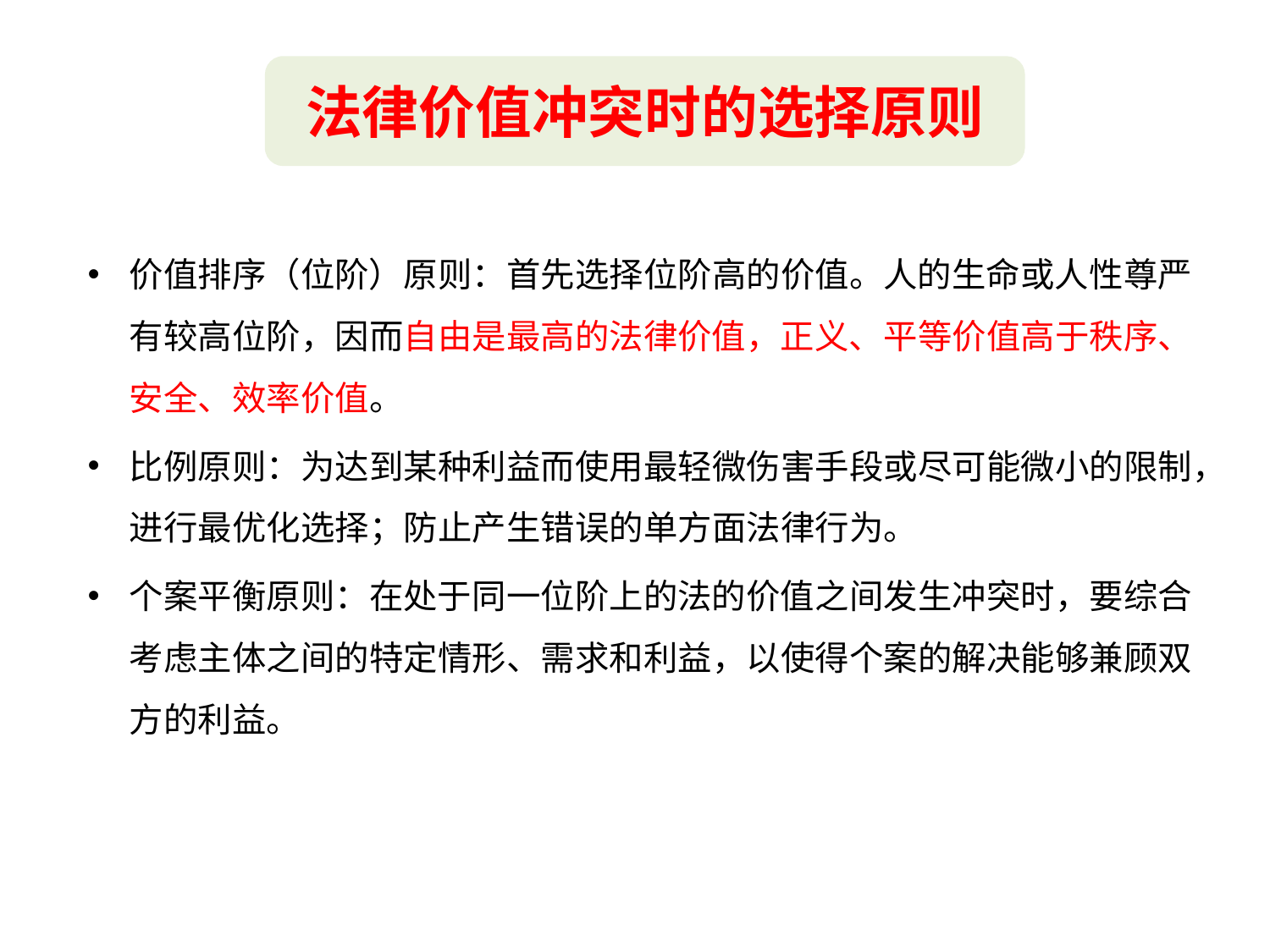

法律价值冲突时的选择原则
价值排序（位阶）原则：首先选择位阶高的价值。人的生命或人性尊严有较高位阶，因而自由是最高的法律价值，正义、平等价值高于秩序、安全、效率价值。
比例原则：为达到某种利益而使用最轻微伤害手段或尽可能微小的限制，进行最优化选择；防止产生错误的单方面法律行为。
个案平衡原则：在处于同一位阶上的法的价值之间发生冲突时，要综合考虑主体之间的特定情形、需求和利益，以使得个案的解决能够兼顾双方的利益。